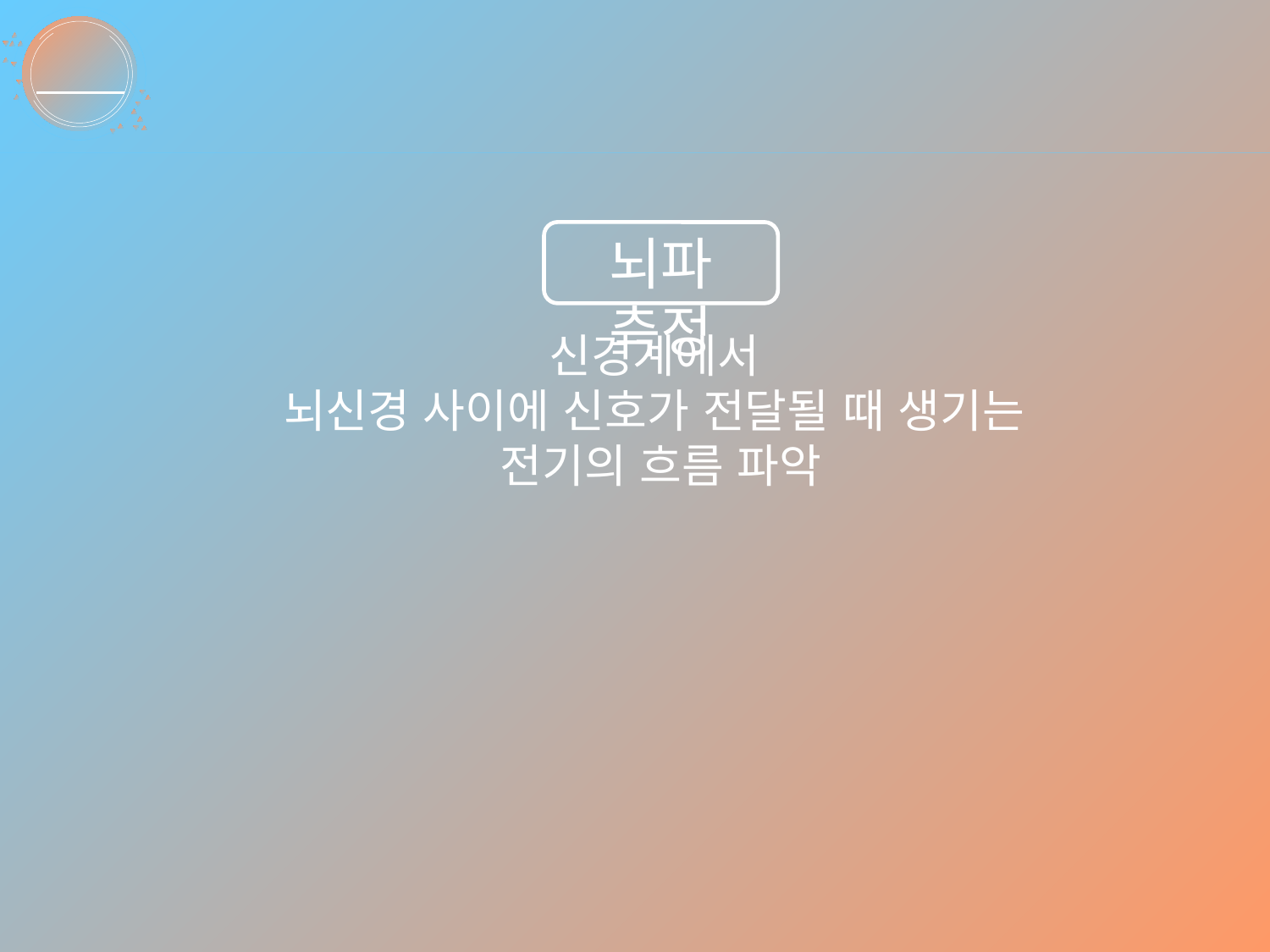

뉴로 마케팅의 종류 및 활용사례
뇌파 측정

신경계에서
뇌신경 사이에 신호가 전달될 때 생기는
전기의 흐름 파악